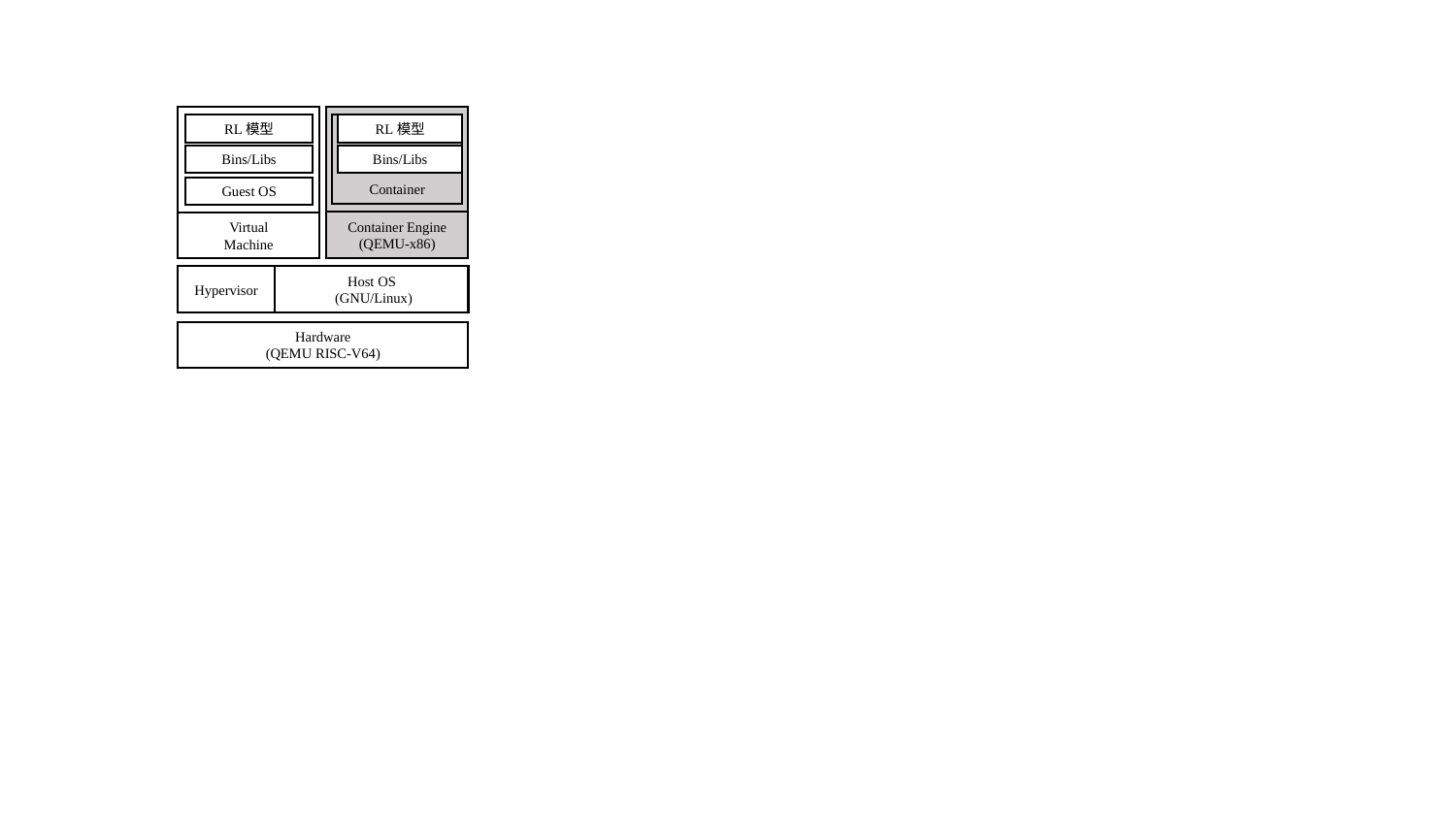

RL模型
RL模型
Bins/Libs
Bins/Libs
Container
Guest OS
Container Engine
(QEMU-x86)

Virtual Machine
Host OS
 (GNU/Linux)
Hypervisor
Hardware
(QEMU RISC-V64)